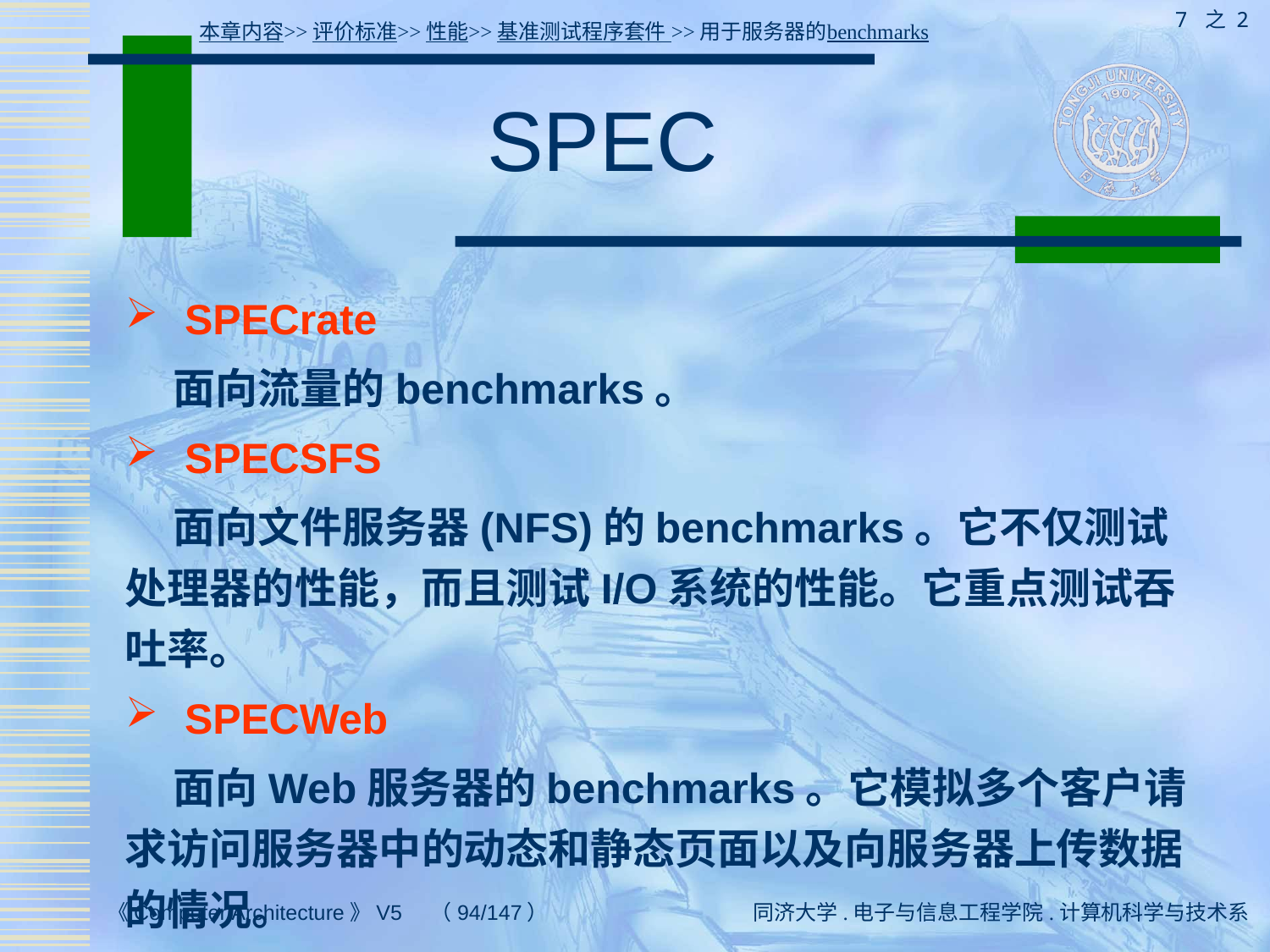

7 之 2
本章内容>>评价标准>>性能>>基准测试程序套件 >>用于服务器的benchmarks
# SPEC
 SPECrate
    面向流量的benchmarks。
 SPECSFS
    面向文件服务器(NFS)的benchmarks。它不仅测试处理器的性能，而且测试I/O系统的性能。它重点测试吞吐率。
 SPECWeb
    面向Web服务器的benchmarks。它模拟多个客户请求访问服务器中的动态和静态页面以及向服务器上传数据的情况。